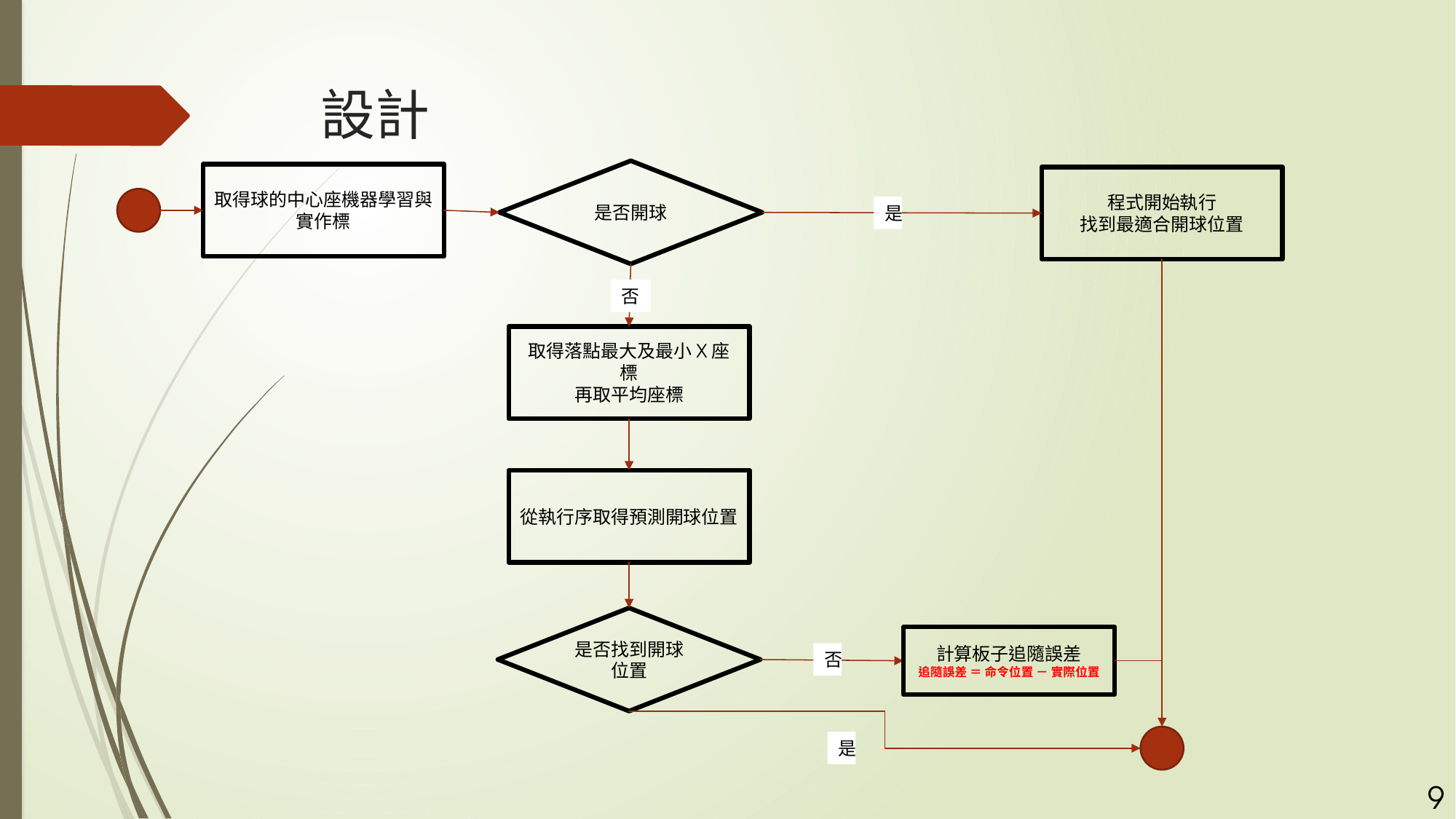

# 設計
是否開球
取得球的中心座機器學習與實作標
程式開始執行
找到最適合開球位置

是
否
取得落點最大及最小X座標
再取平均座標
從執行序取得預測開球位置
是否找到開球位置

是
計算板子追隨誤差
追隨誤差 ＝ 命令位置 － 實際位置
否
9